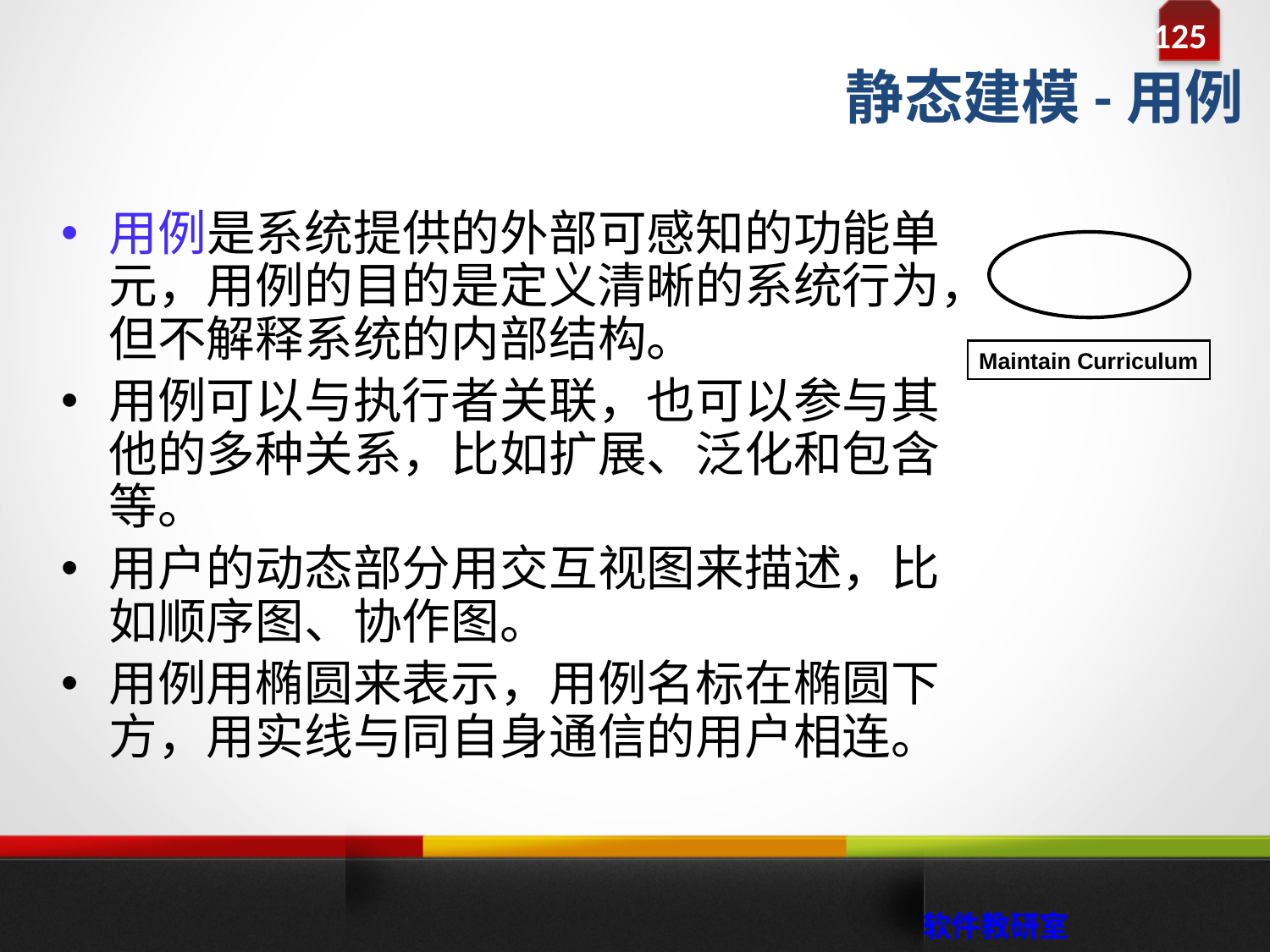

静态建模-用例
用例是系统提供的外部可感知的功能单元，用例的目的是定义清晰的系统行为，但不解释系统的内部结构。
用例可以与执行者关联，也可以参与其他的多种关系，比如扩展、泛化和包含等。
用户的动态部分用交互视图来描述，比如顺序图、协作图。
用例用椭圆来表示，用例名标在椭圆下方，用实线与同自身通信的用户相连。

Maintain Curriculum
                                     软件教研室